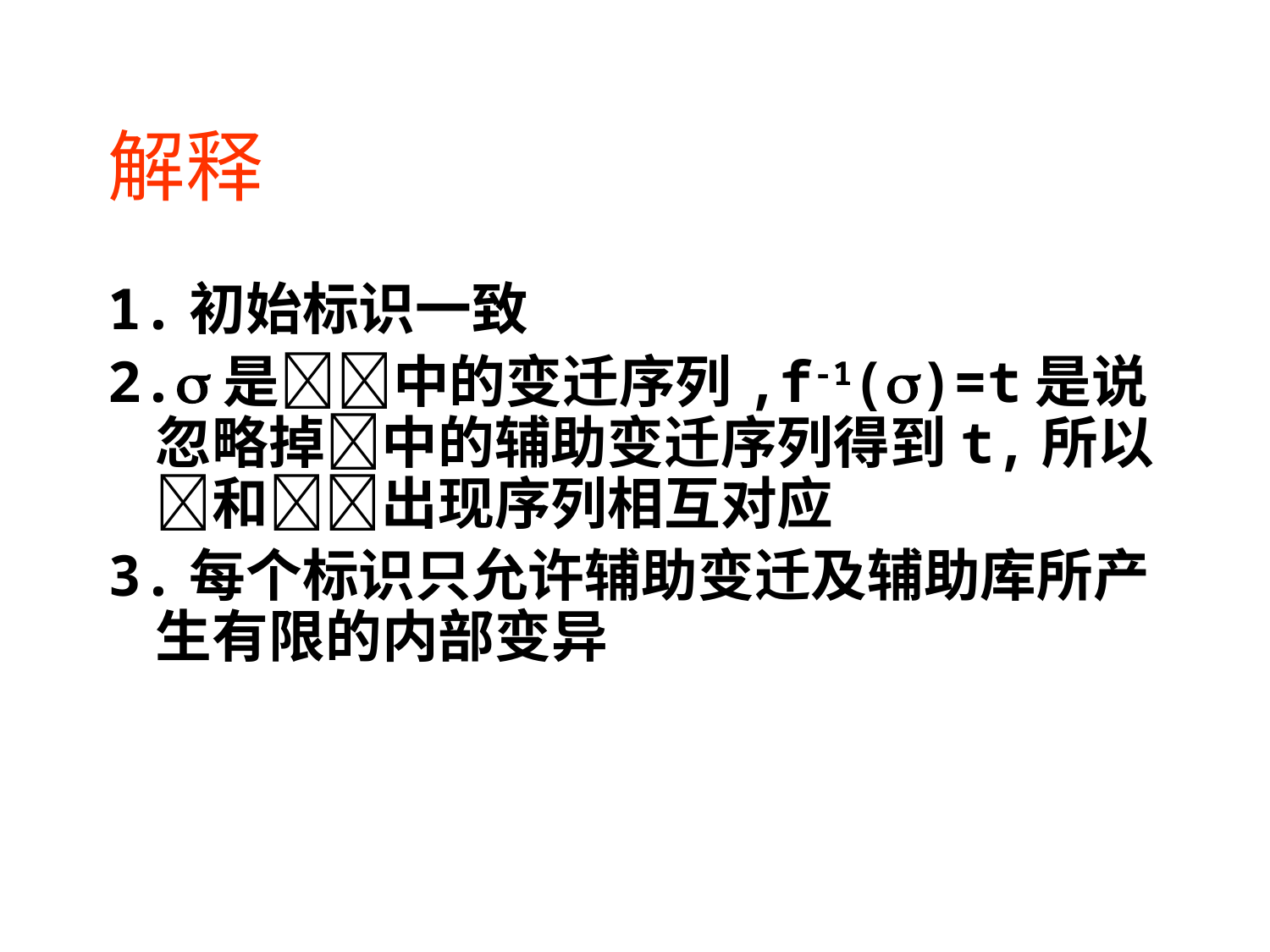

# 解释
1.初始标识一致
2.σ是∑′中的变迁序列,f-1(σ)=t是说忽略掉σ中的辅助变迁序列得到t,所以∑和∑′出现序列相互对应
3.每个标识只允许辅助变迁及辅助库所产生有限的内部变异